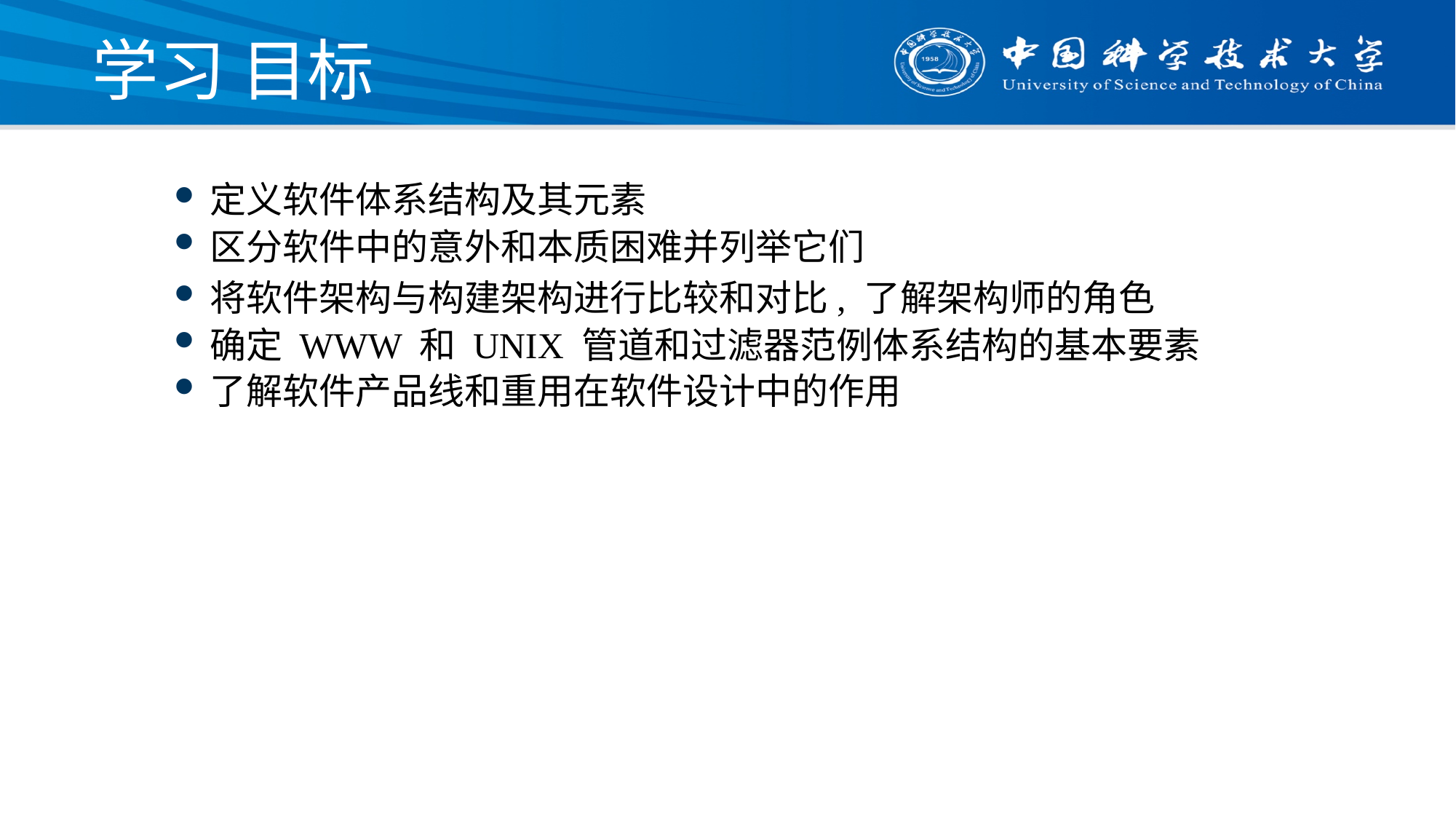

# 学习 目标
定义软件体系结构及其元素
区分软件中的意外和本质困难并列举它们
将软件架构与构建架构进行比较和对比, 了解架构师的角色
确定 WWW 和 UNIX 管道和过滤器范例体系结构的基本要素
了解软件产品线和重用在软件设计中的作用